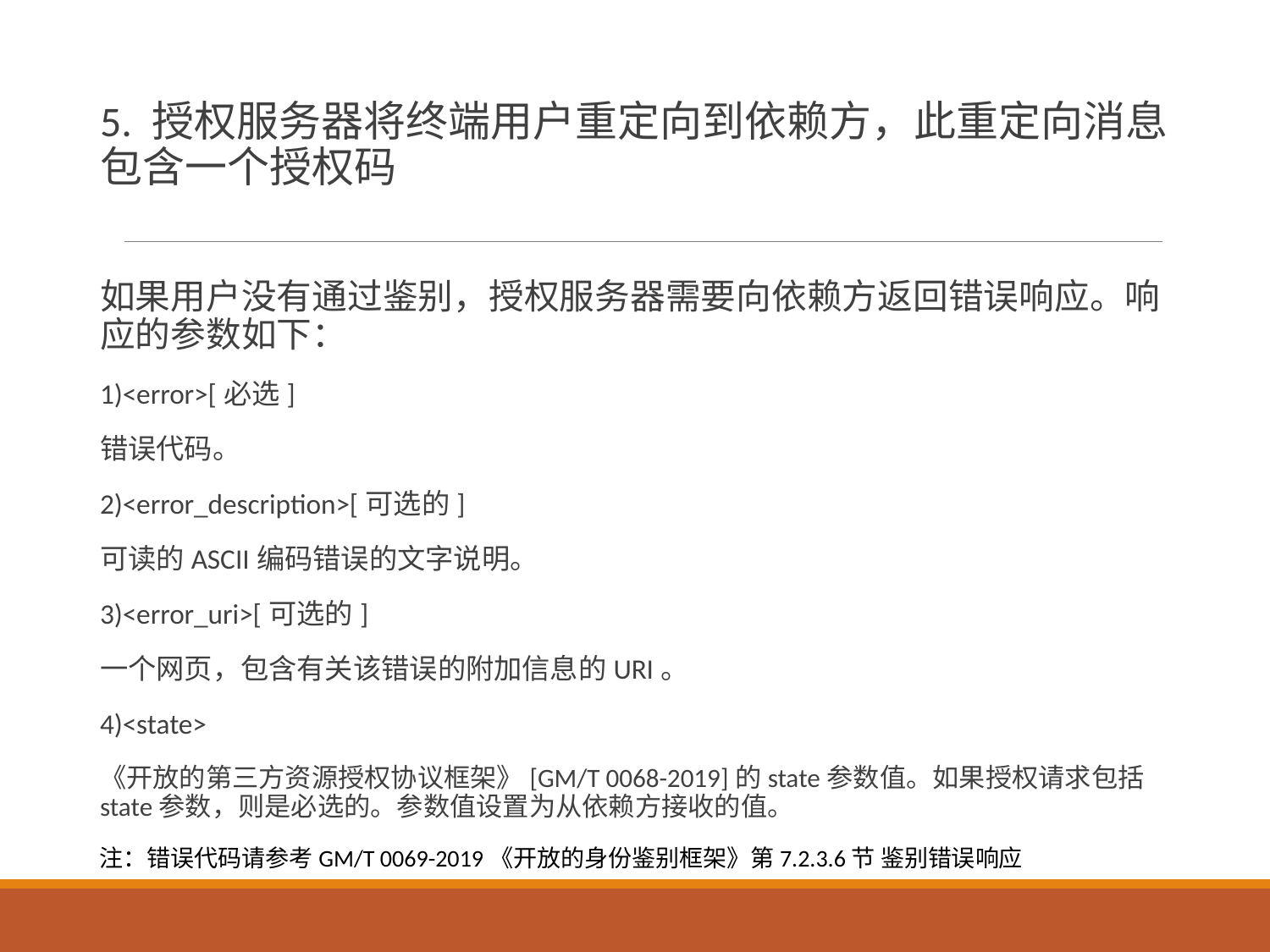

# 5. 授权服务器将终端用户重定向到依赖方，此重定向消息包含一个授权码

如果用户没有通过鉴别，授权服务器需要向依赖方返回错误响应。响应的参数如下：
1)<error>[必选]
错误代码。
2)<error_description>[可选的]
可读的ASCII编码错误的文字说明。
3)<error_uri>[可选的]
一个网页，包含有关该错误的附加信息的URI。
4)<state>
《开放的第三方资源授权协议框架》[GM/T 0068-2019]的state参数值。如果授权请求包括state参数，则是必选的。参数值设置为从依赖方接收的值。
注：错误代码请参考GM/T 0069-2019《开放的身份鉴别框架》第7.2.3.6节 鉴别错误响应